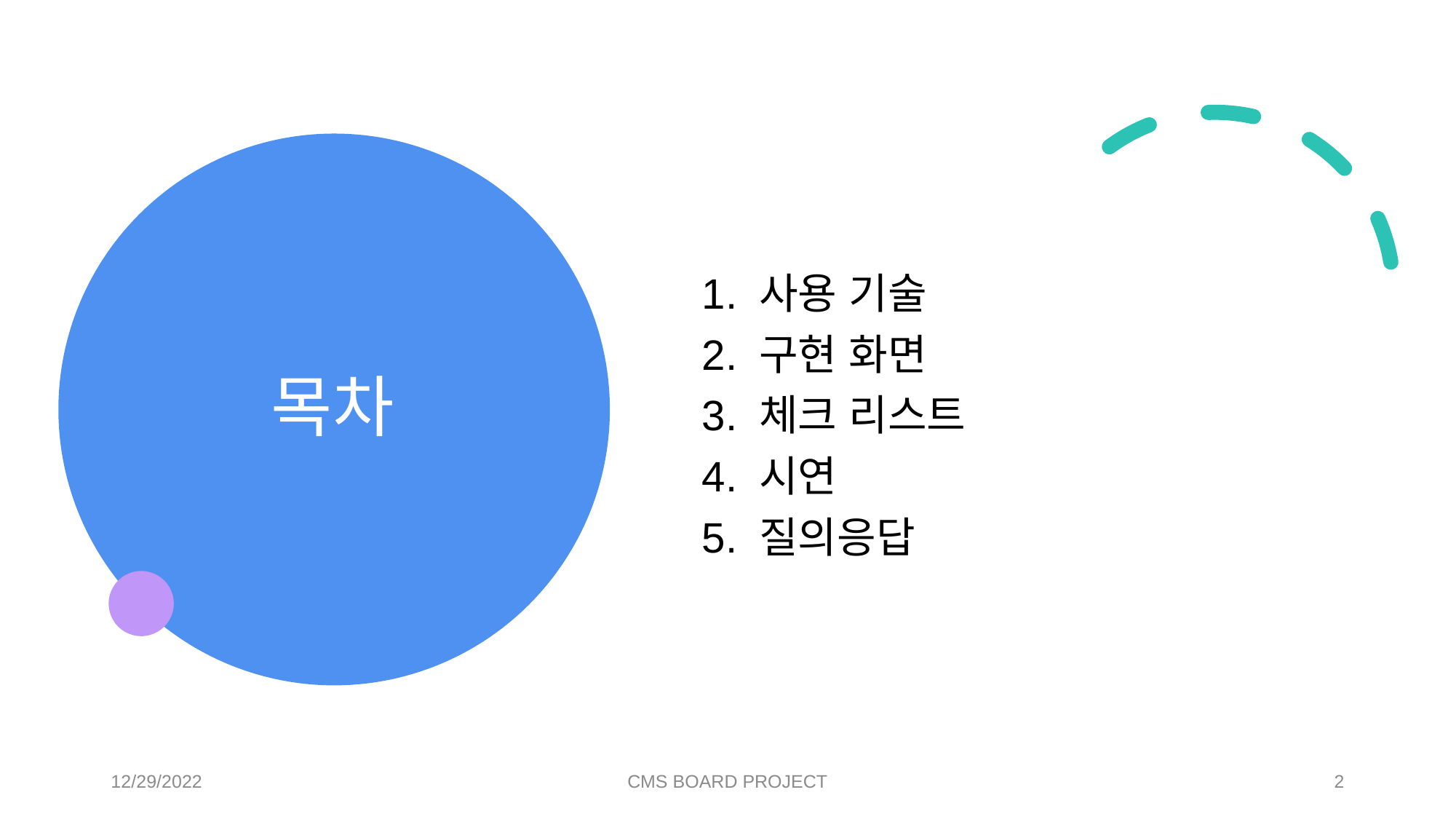

# 목차
1. 사용 기술
2. 구현 화면
3. 체크 리스트
4. 시연
5. 질의응답
12/29/2022
CMS BOARD PROJECT
2